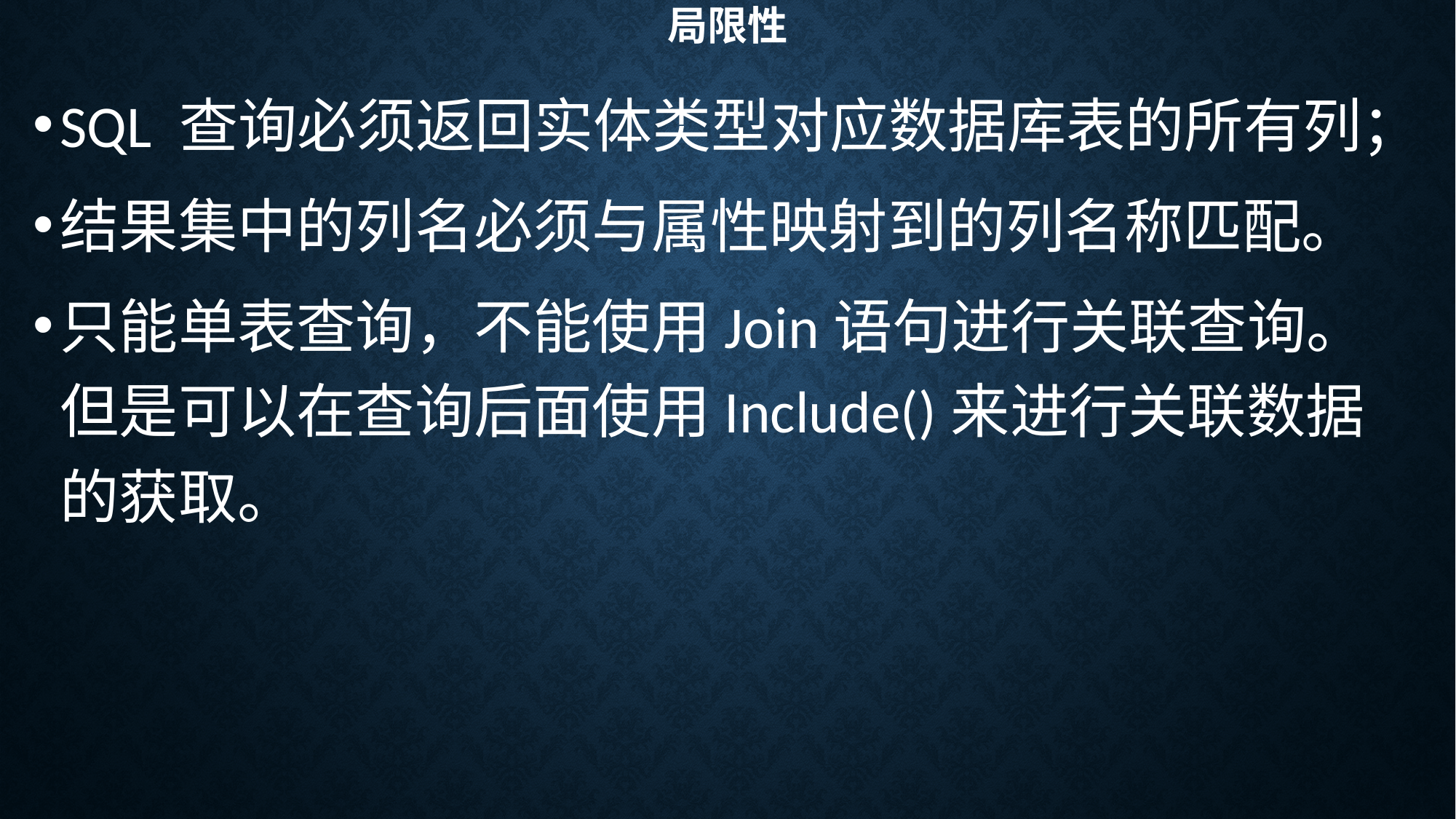

# 局限性
SQL 查询必须返回实体类型对应数据库表的所有列；
结果集中的列名必须与属性映射到的列名称匹配。
只能单表查询，不能使用Join语句进行关联查询。但是可以在查询后面使用Include()来进行关联数据的获取。